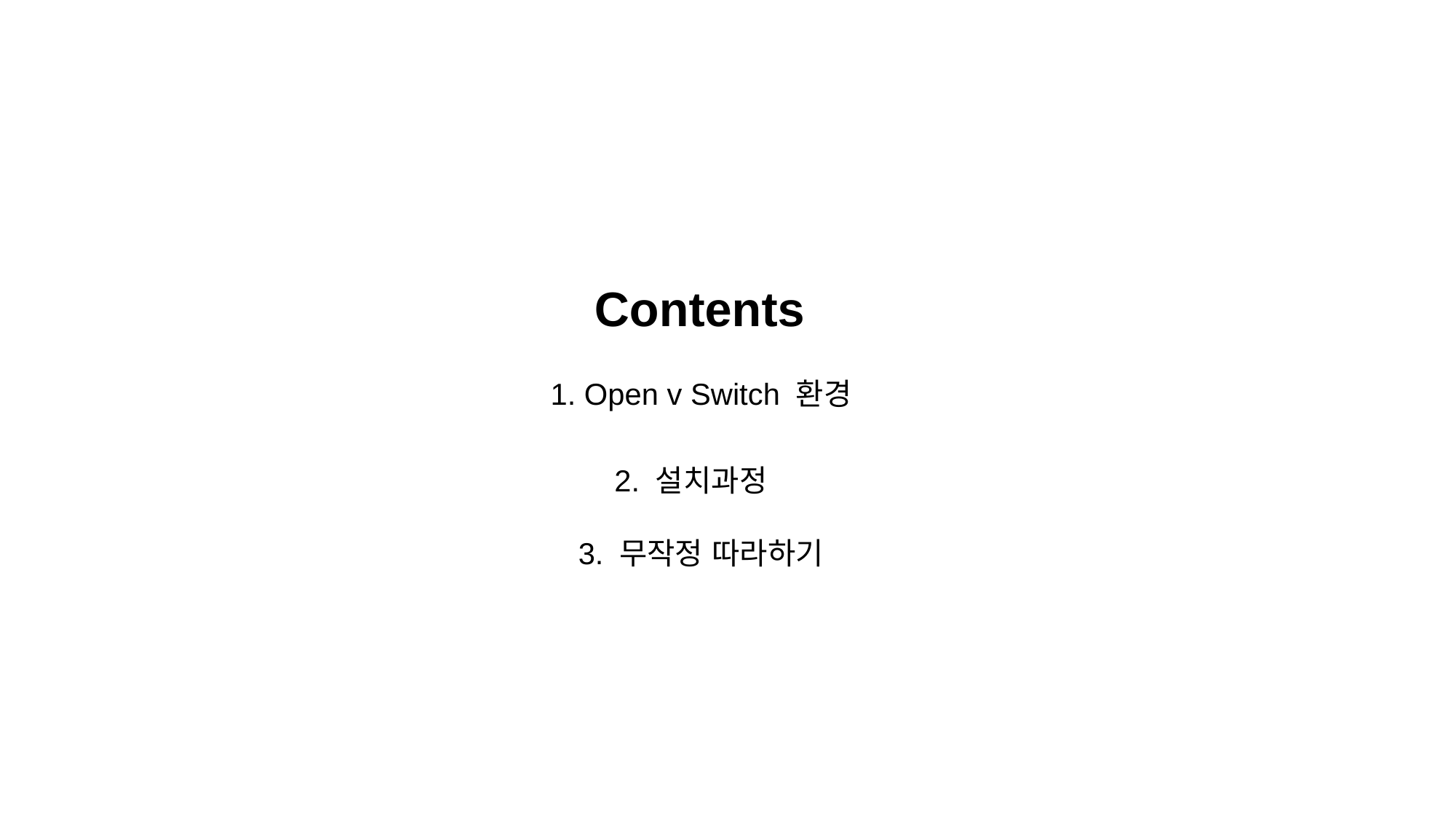

Contents
1. Open v Switch 환경
2. 설치과정
3. 무작정 따라하기